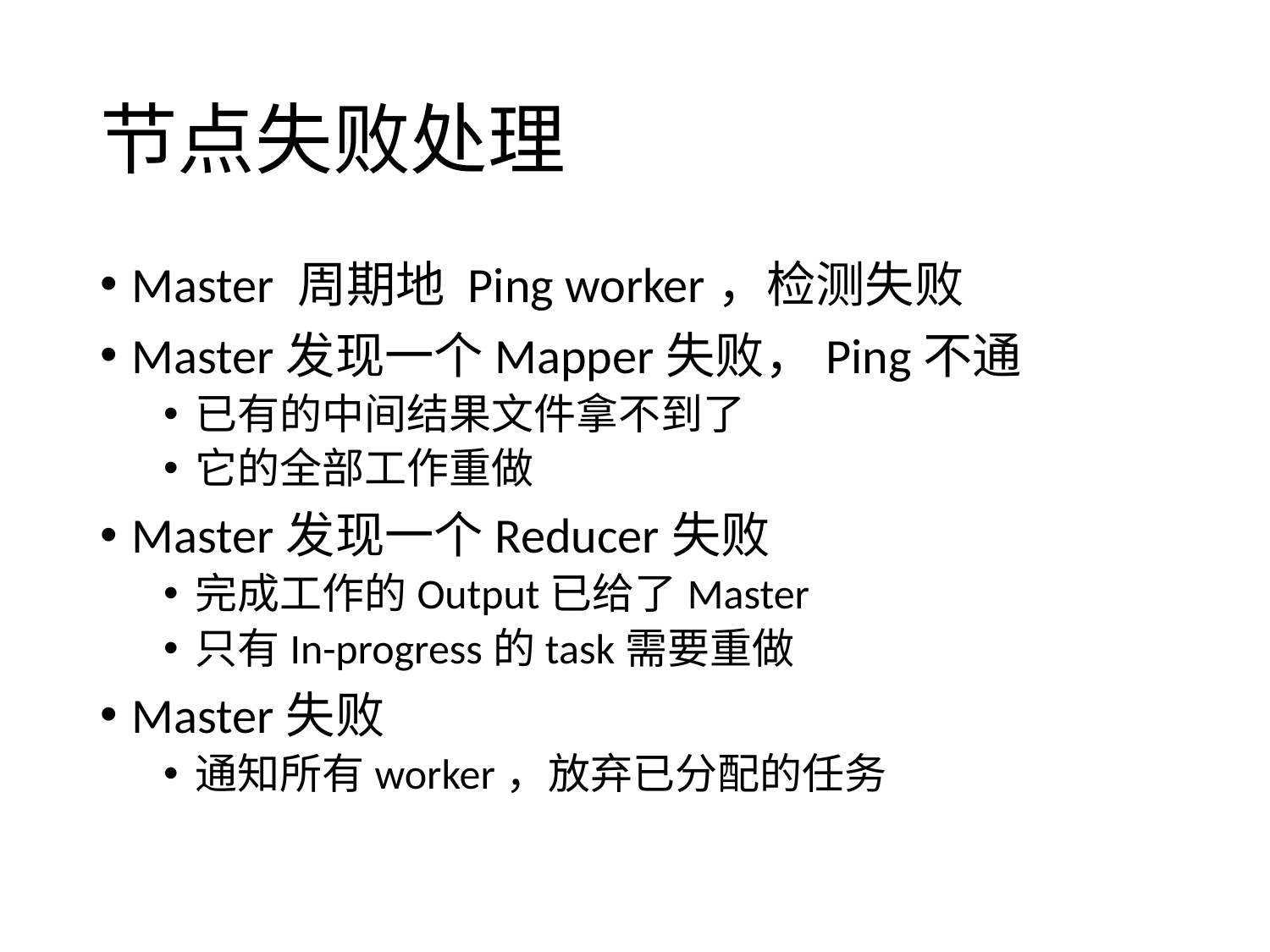

# 节点失败处理
Master 周期地 Ping worker，检测失败
Master发现一个Mapper失败，Ping不通
已有的中间结果文件拿不到了
它的全部工作重做
Master发现一个Reducer失败
完成工作的Output已给了Master
只有In-progress的task需要重做
Master失败
通知所有worker，放弃已分配的任务